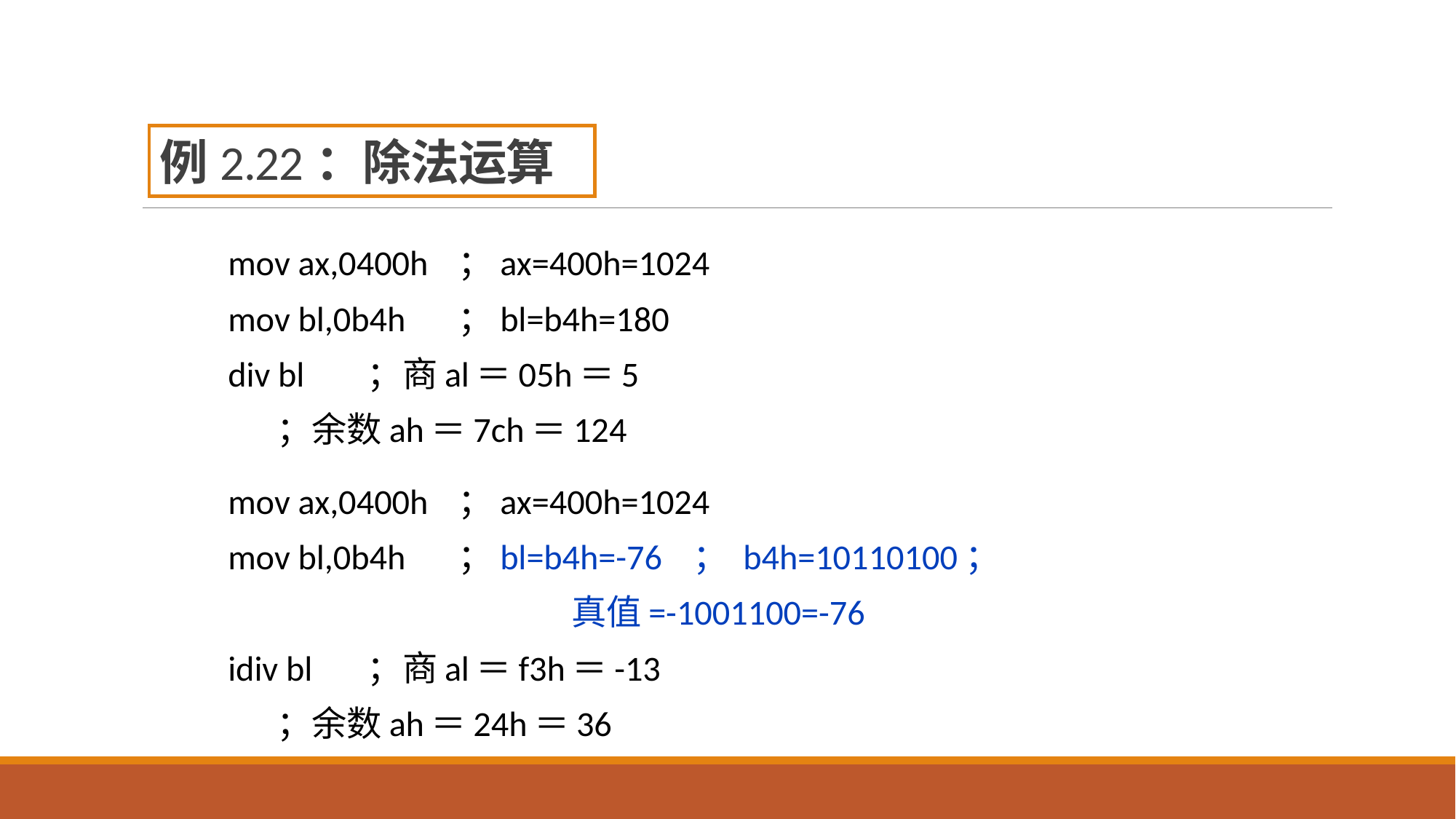

# 例2.22：除法运算
mov ax,0400h	；ax=400h=1024
mov bl,0b4h	；bl=b4h=180
div bl	；商al＝05h＝5
	；余数ah＝7ch＝124
mov ax,0400h	；ax=400h=1024
mov bl,0b4h	；bl=b4h=-76   ； b4h=10110100；
                                           真值=-1001100=-76
idiv bl	；商al＝f3h＝-13
	；余数ah＝24h＝36